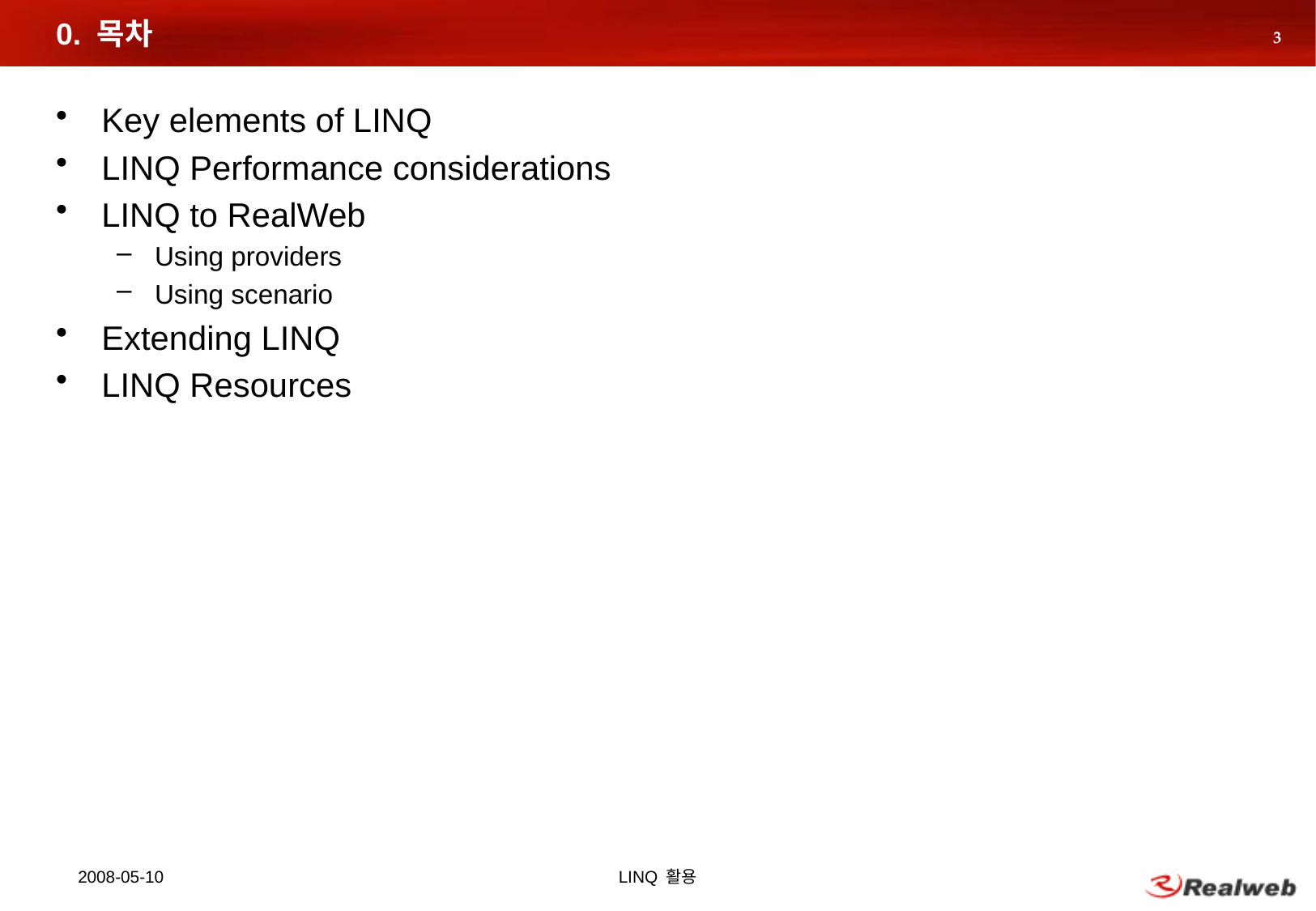

# 0. 목차
3
Key elements of LINQ
LINQ Performance considerations
LINQ to RealWeb
Using providers
Using scenario
Extending LINQ
LINQ Resources
2008-05-10
LINQ 활용